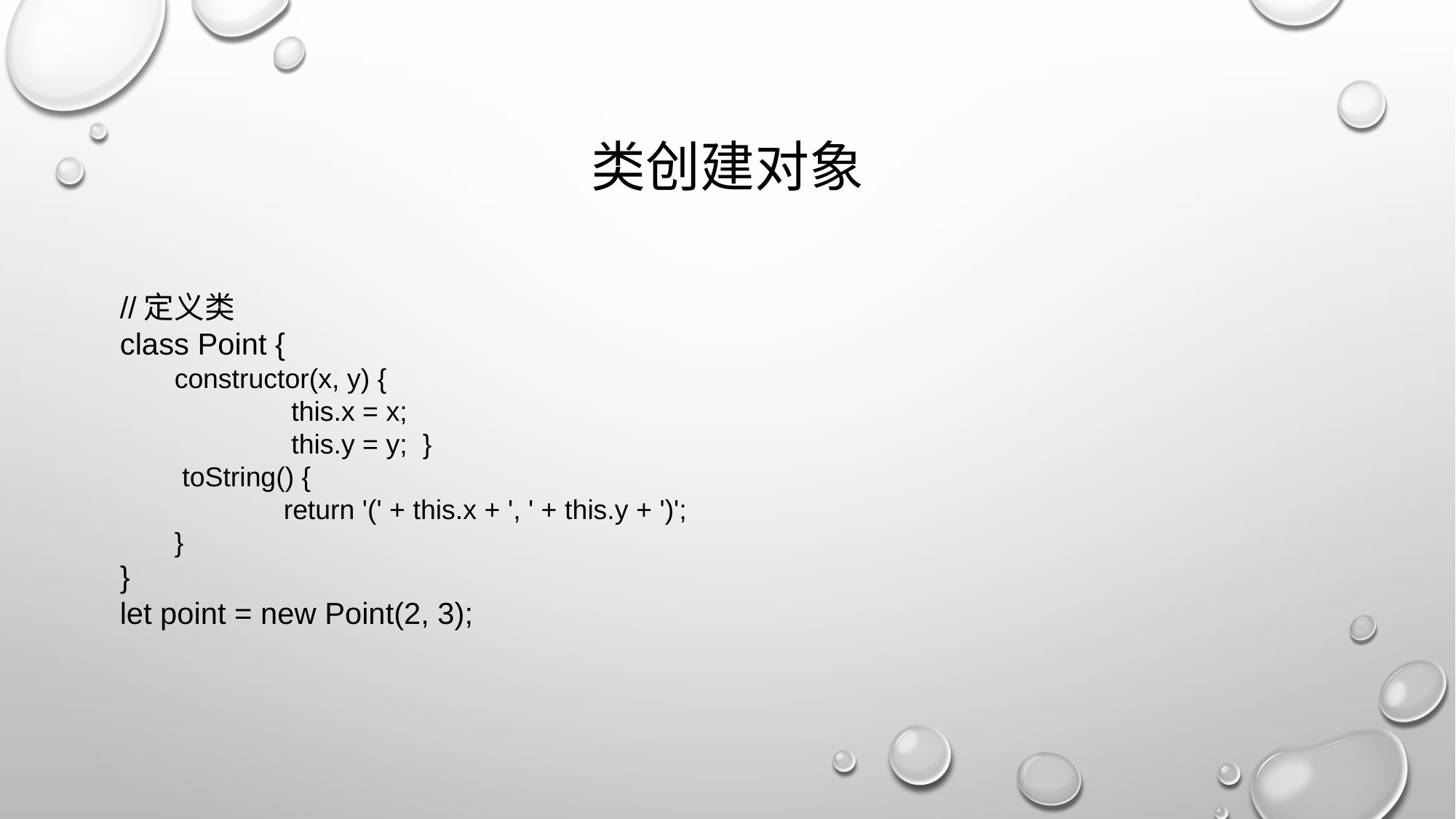

# 类创建对象
//定义类
class Point {
constructor(x, y) {
	 this.x = x;
 	 this.y = y;  }
 toString() {
	return '(' + this.x + ', ' + this.y + ')';
}
}
let point = new Point(2, 3);